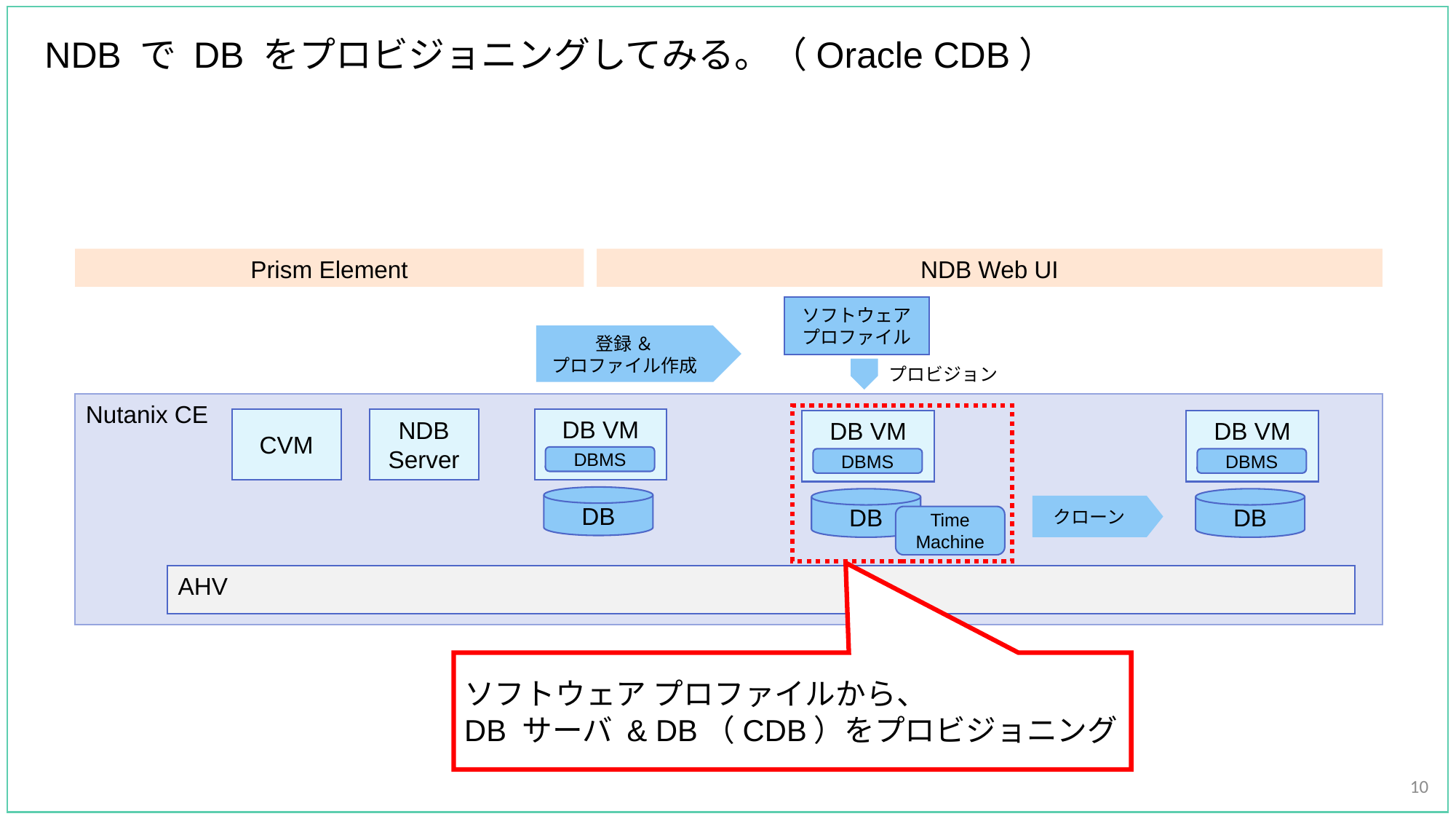

# NDB で DB をプロビジョニングしてみる。（Oracle CDB）

ソフトウェア プロファイルから、
DB サーバ & DB（CDB）をプロビジョニング
10